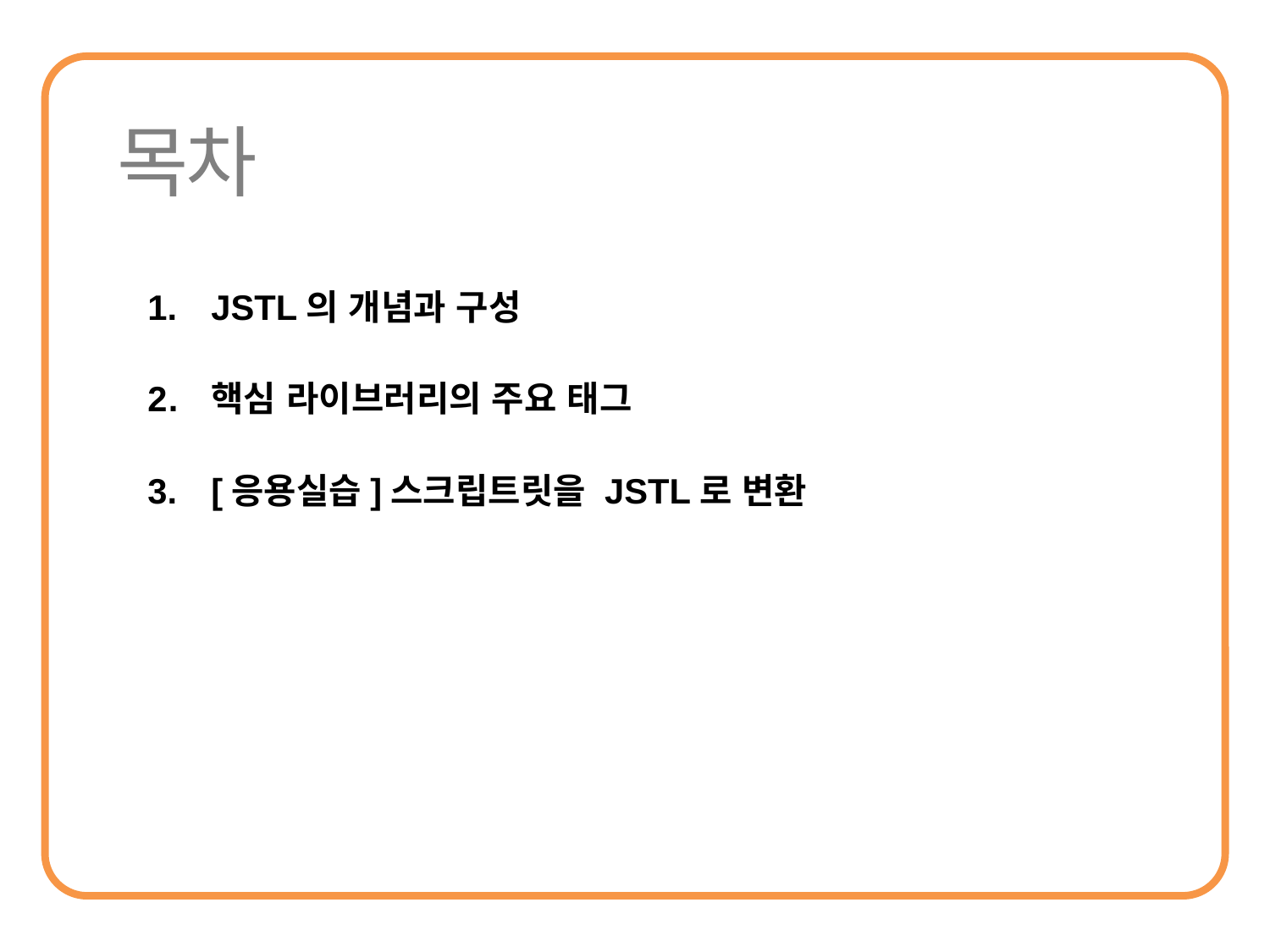

JSTL의 개념과 구성
핵심 라이브러리의 주요 태그
[응용실습]스크립트릿을 JSTL로 변환